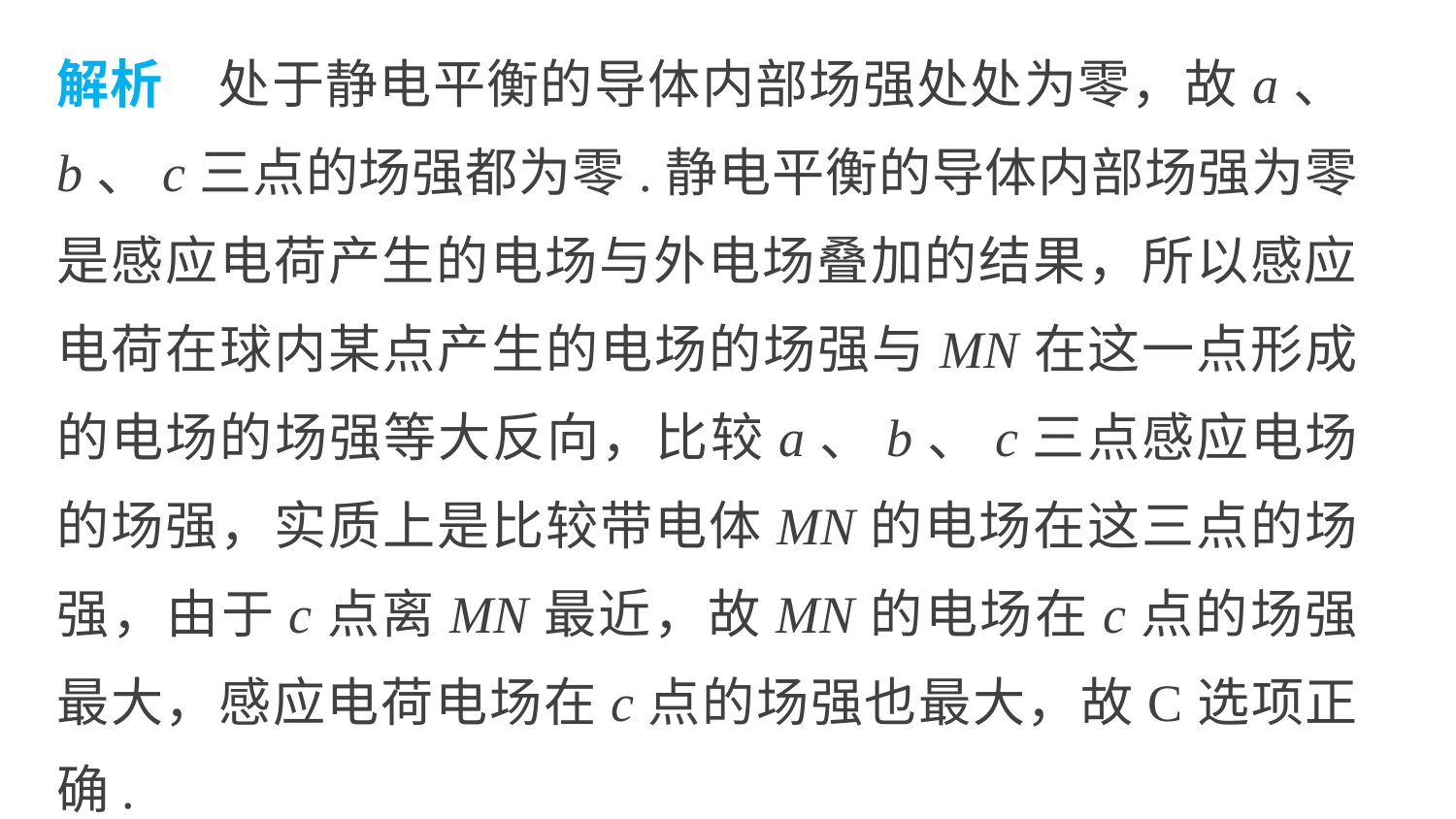

解析　处于静电平衡的导体内部场强处处为零，故a、b、c三点的场强都为零.静电平衡的导体内部场强为零是感应电荷产生的电场与外电场叠加的结果，所以感应电荷在球内某点产生的电场的场强与MN在这一点形成的电场的场强等大反向，比较a、b、c三点感应电场的场强，实质上是比较带电体MN的电场在这三点的场强，由于c点离MN最近，故MN的电场在c点的场强最大，感应电荷电场在c点的场强也最大，故C选项正确.
答案　C